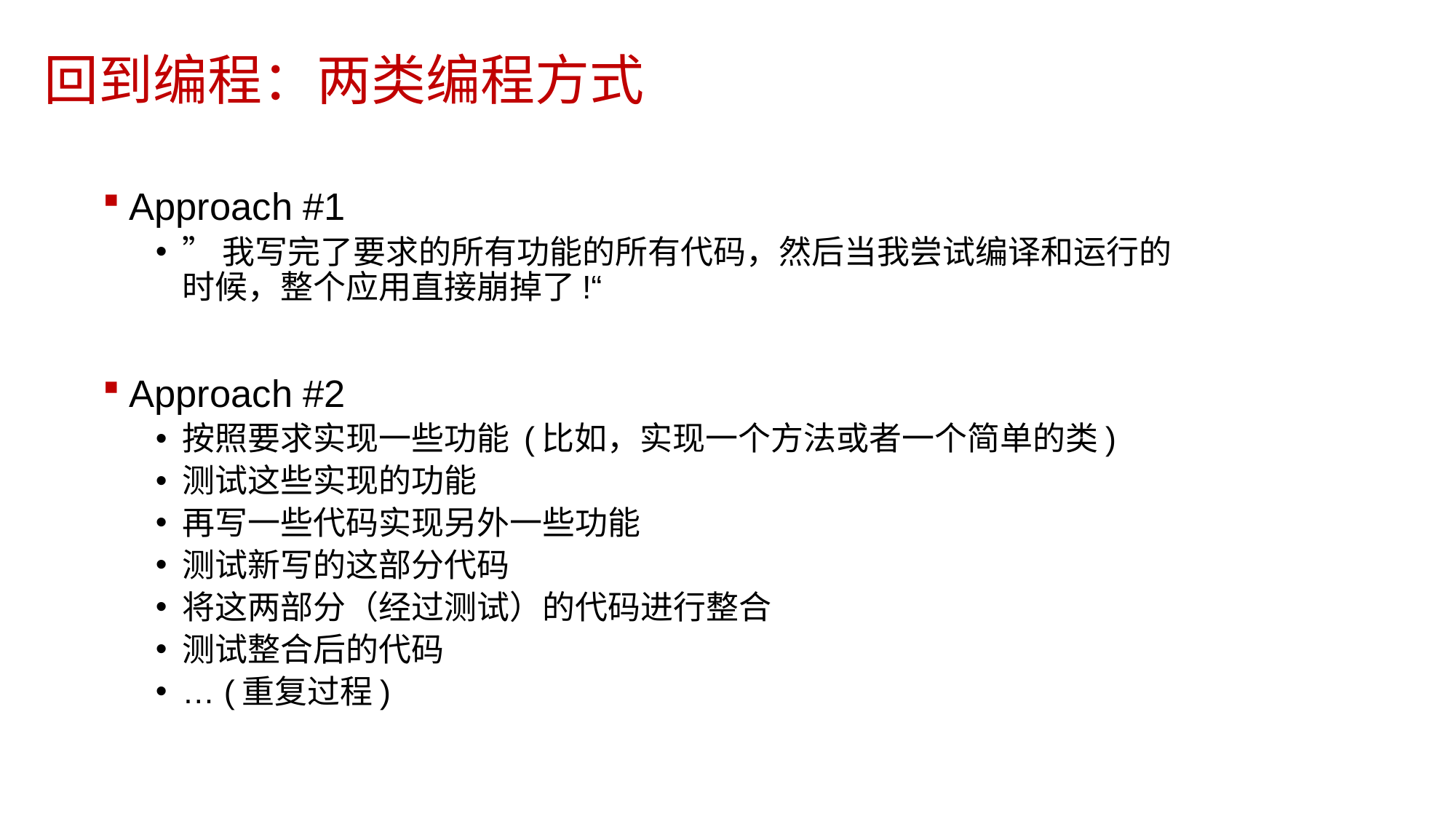

# 回到编程：两类编程方式
Approach #1
”我写完了要求的所有功能的所有代码，然后当我尝试编译和运行的时候，整个应用直接崩掉了!“

Approach #2
按照要求实现一些功能 (比如，实现一个方法或者一个简单的类)
测试这些实现的功能
再写一些代码实现另外一些功能
测试新写的这部分代码
将这两部分（经过测试）的代码进行整合
测试整合后的代码
… (重复过程)